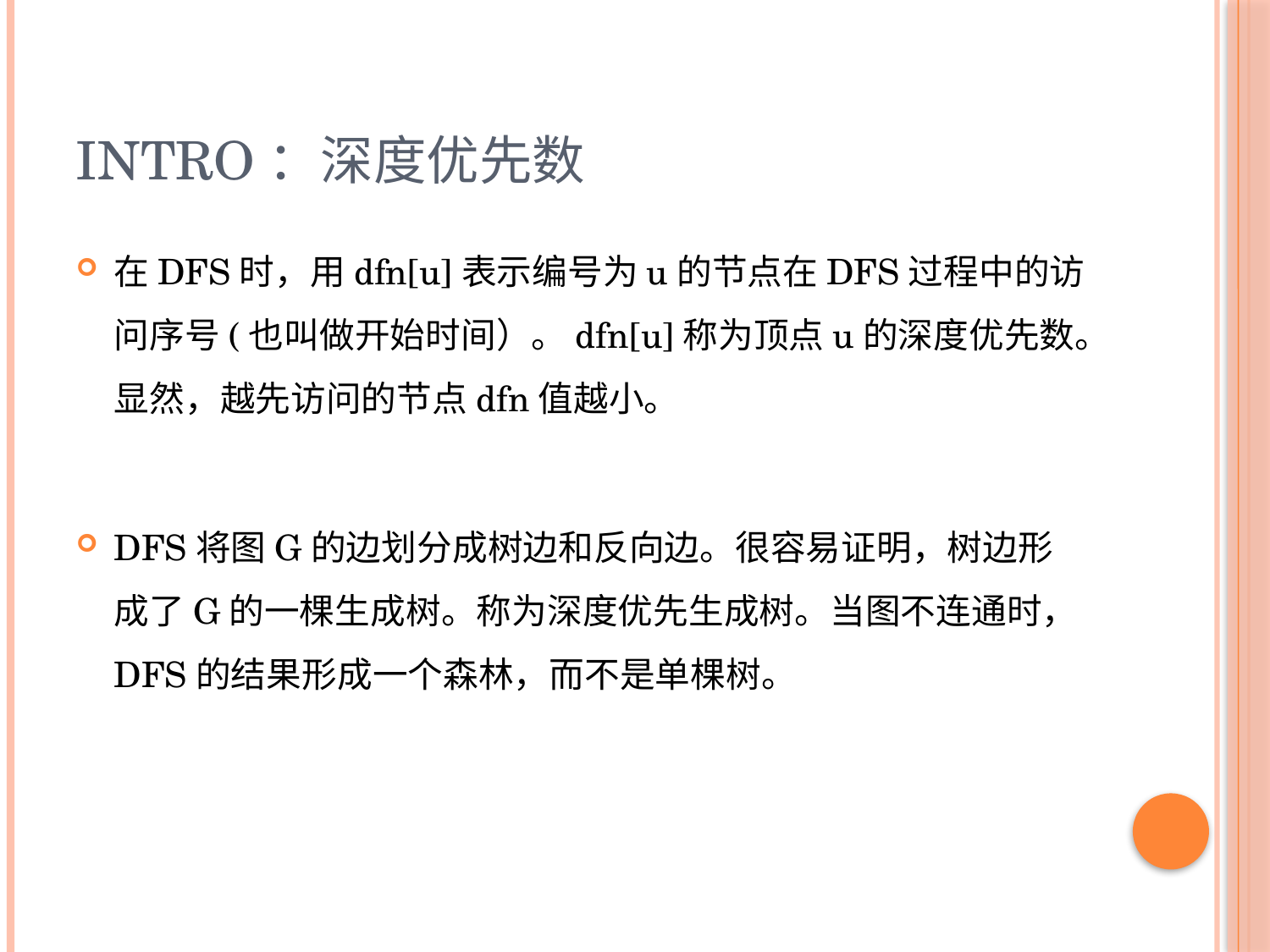

# Intro：深度优先数
在DFS时，用dfn[u]表示编号为u的节点在DFS过程中的访问序号(也叫做开始时间）。dfn[u]称为顶点u的深度优先数。显然，越先访问的节点dfn值越小。

DFS将图G的边划分成树边和反向边。很容易证明，树边形成了G的一棵生成树。称为深度优先生成树。当图不连通时，DFS的结果形成一个森林，而不是单棵树。